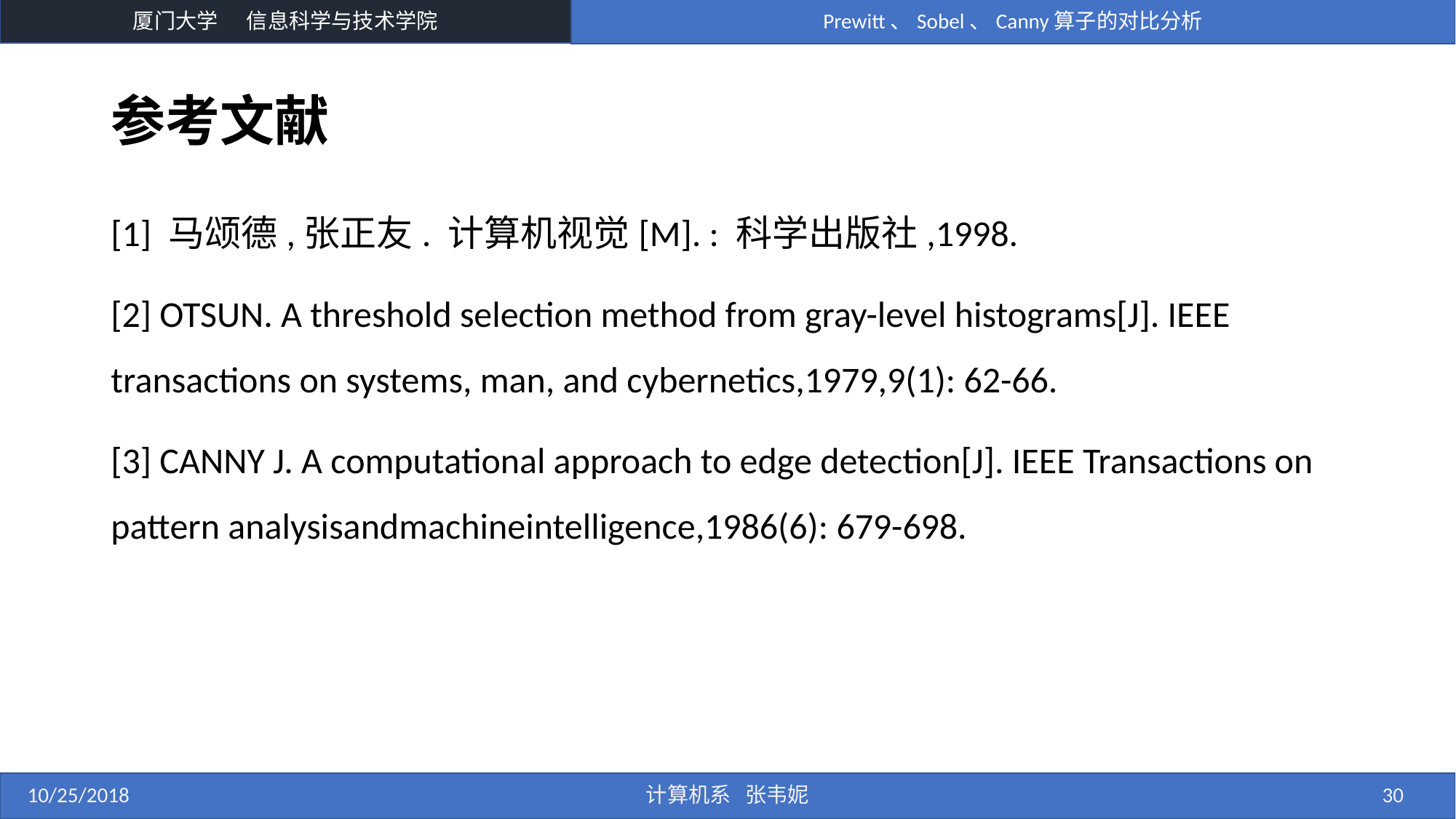

# 参考文献
[1] 马颂德,张正友. 计算机视觉[M]. : 科学出版社,1998.
[2] OTSUN. A threshold selection method from gray-level histograms[J]. IEEE transactions on systems, man, and cybernetics,1979,9(1): 62-66.
[3] CANNY J. A computational approach to edge detection[J]. IEEE Transactions on pattern analysisandmachineintelligence,1986(6): 679-698.
10/25/2018
计算机系   张韦妮
30